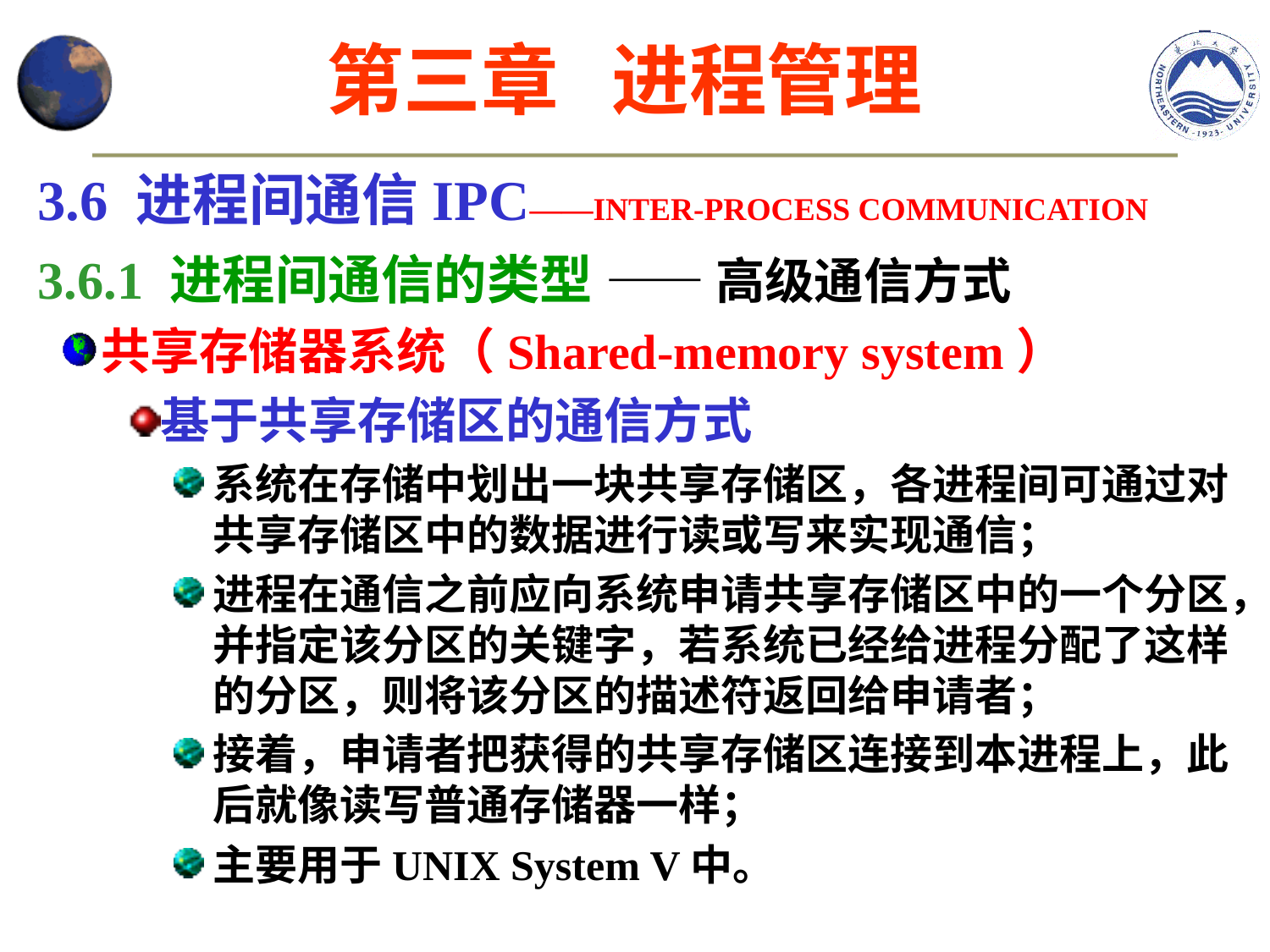

第三章   进程管理
3.6 进程间通信IPC——INTER-PROCESS COMMUNICATION
3.6.1 进程间通信的类型 —— 高级通信方式
共享存储器系统（Shared-memory system）
基于共享存储区的通信方式
系统在存储中划出一块共享存储区，各进程间可通过对共享存储区中的数据进行读或写来实现通信；
进程在通信之前应向系统申请共享存储区中的一个分区，并指定该分区的关键字，若系统已经给进程分配了这样的分区，则将该分区的描述符返回给申请者；
接着，申请者把获得的共享存储区连接到本进程上，此后就像读写普通存储器一样；
主要用于UNIX System V中。